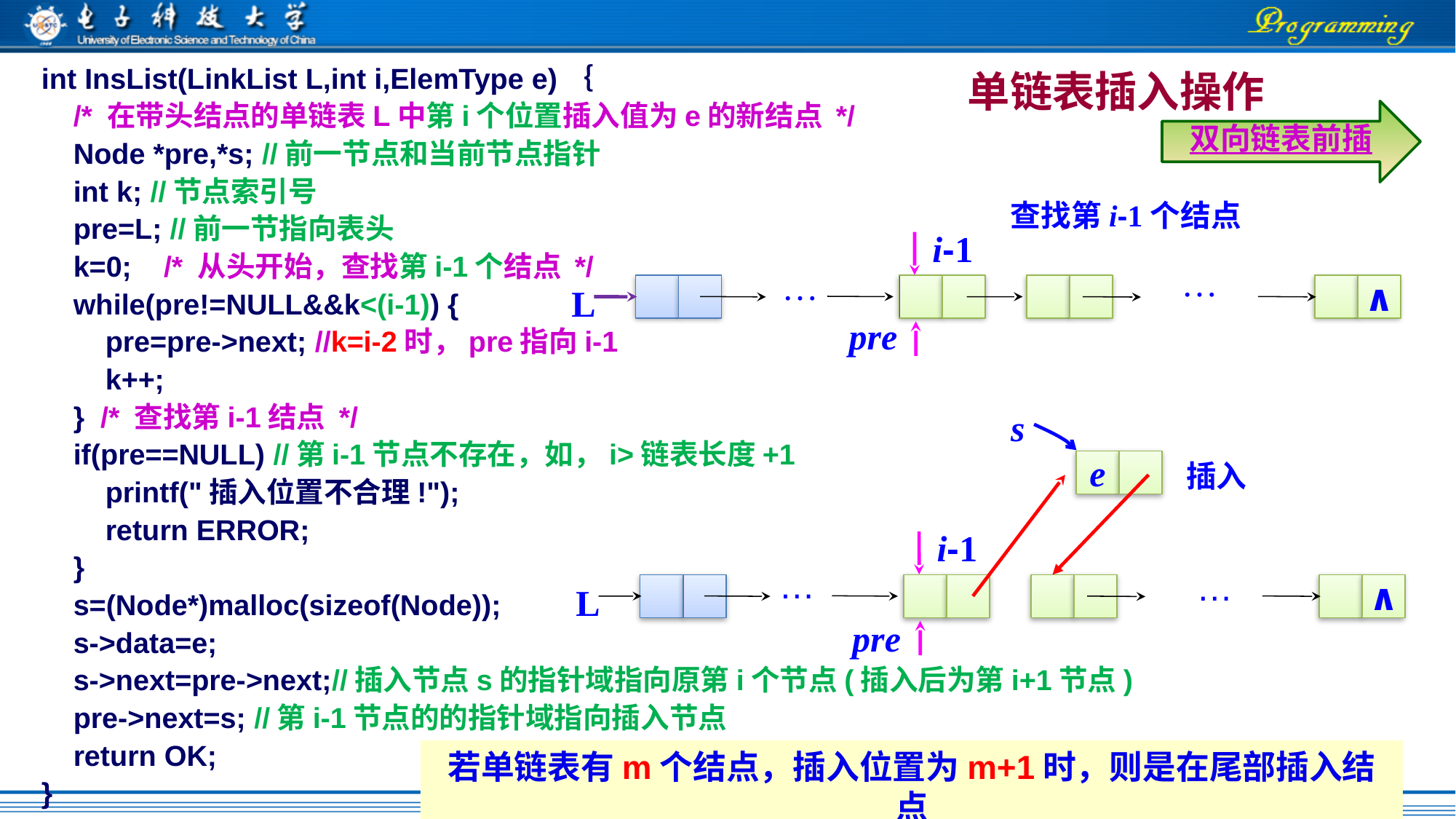

int InsList(LinkList L,int i,ElemType e)｛
    /* 在带头结点的单链表L中第i个位置插入值为e的新结点 */
    Node *pre,*s; //前一节点和当前节点指针
    int k; //节点索引号
    pre=L; //前一节指向表头
    k=0;    /* 从头开始，查找第i-1个结点 */
    while(pre!=NULL&&k<(i-1)) {
        pre=pre->next; //k=i-2时，pre指向i-1
        k++;
    }  /* 查找第i-1结点 */
    if(pre==NULL) //第i-1节点不存在，如，i>链表长度+1
        printf("插入位置不合理!");
        return ERROR;
    }
    s=(Node*)malloc(sizeof(Node));
    s->data=e;
    s->next=pre->next;//插入节点s的指针域指向原第i个节点(插入后为第i+1节点)
    pre->next=s; //第i-1节点的的指针域指向插入节点
    return OK;
}
# 单链表插入操作
双向链表前插
查找第i-1个结点
i-1

…
…
L

∧

pre

s

e

插入

i-1

…
…
L

∧

pre

若单链表有m个结点，插入位置为m+1时，则是在尾部插入结点